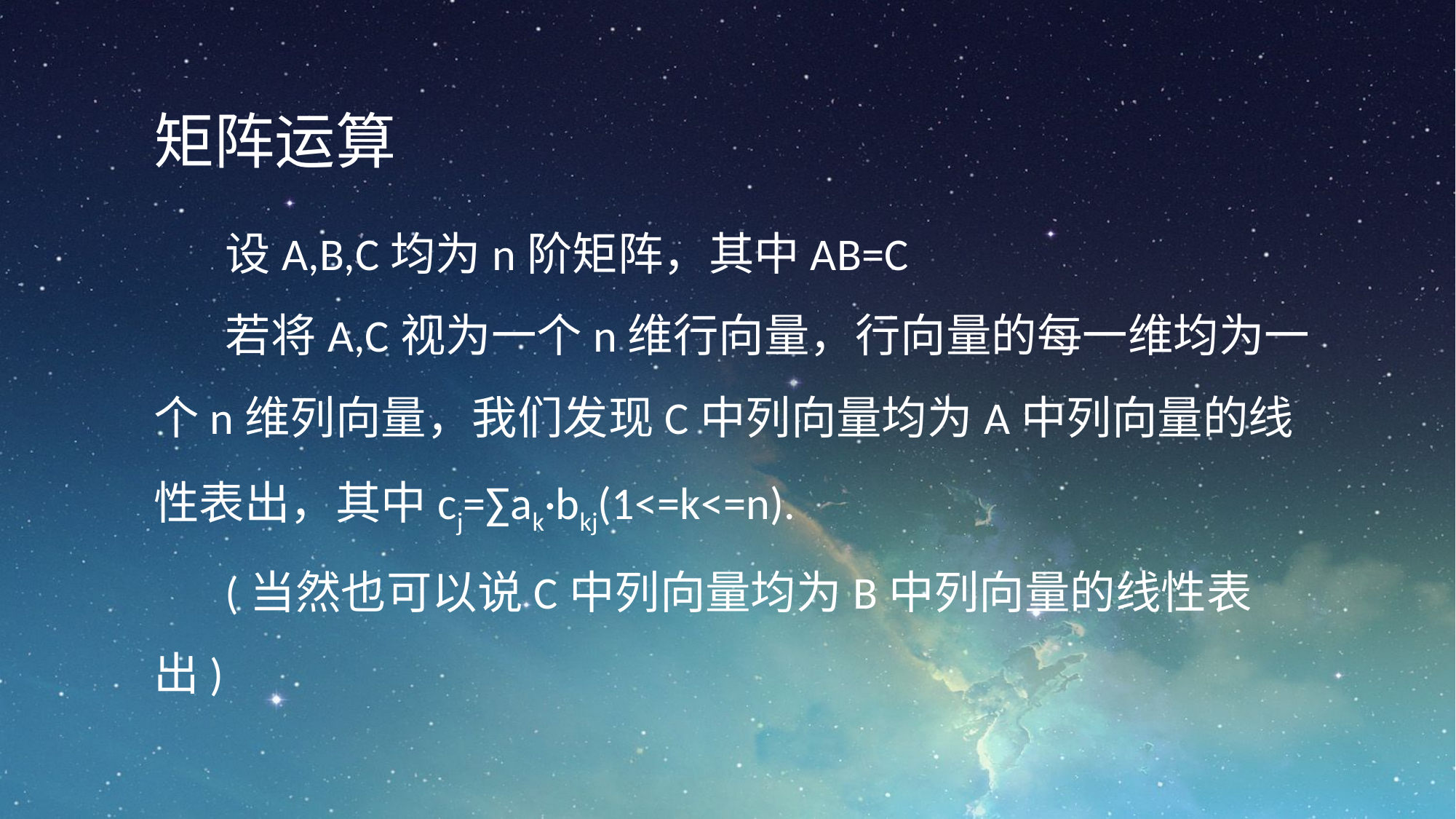

矩阵运算
设A,B,C均为n阶矩阵，其中AB=C
若将A,C视为一个n维行向量，行向量的每一维均为一个n维列向量，我们发现C中列向量均为A中列向量的线性表出，其中cj=∑ak·bkj(1<=k<=n).
(当然也可以说C中列向量均为B中列向量的线性表出)